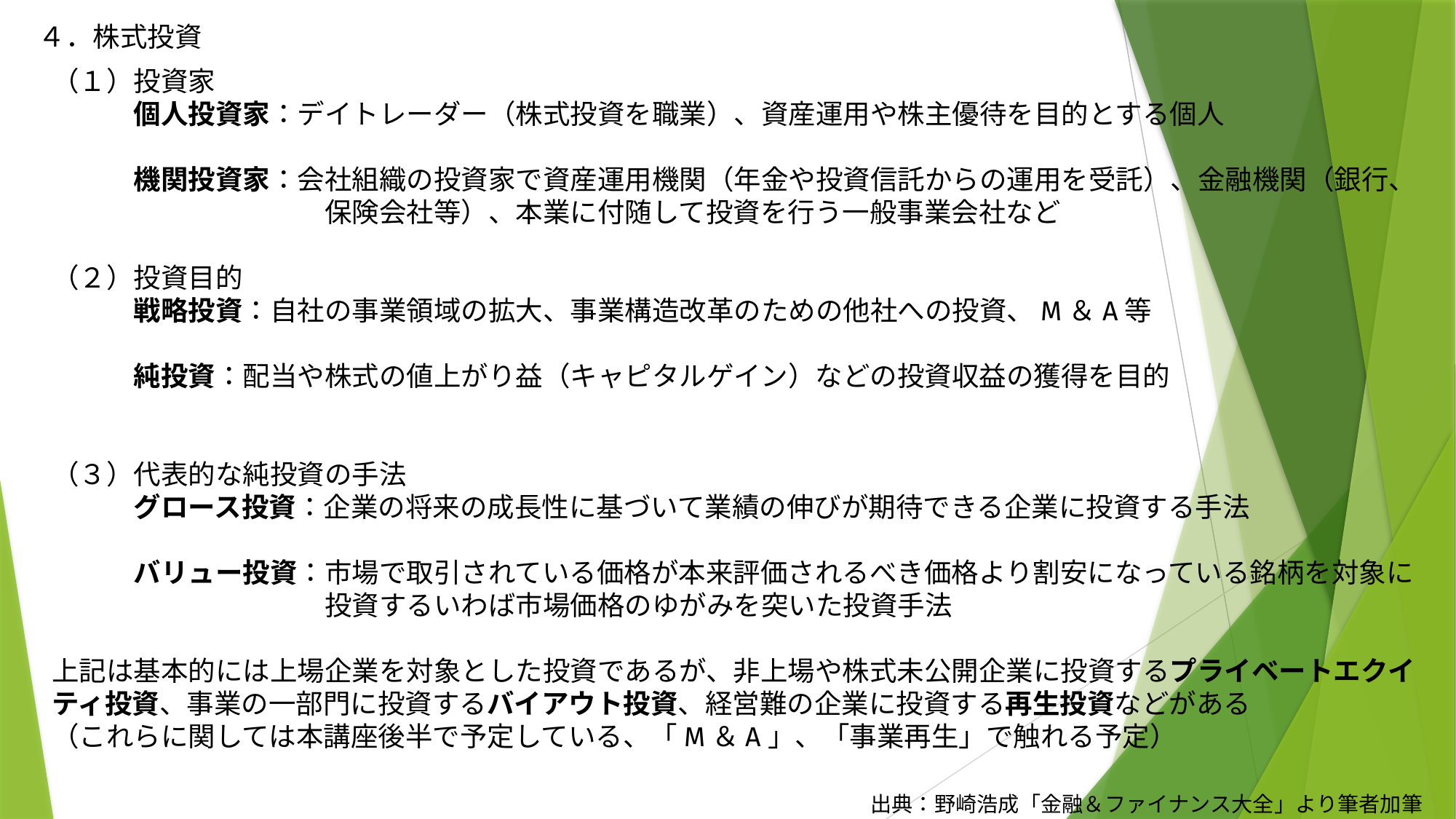

４．株式投資
（１）投資家
　　　個人投資家：デイトレーダー（株式投資を職業）、資産運用や株主優待を目的とする個人

　　　機関投資家：会社組織の投資家で資産運用機関（年金や投資信託からの運用を受託）、金融機関（銀行、
　　　　　　　　　　保険会社等）、本業に付随して投資を行う一般事業会社など

（２）投資目的
　　　戦略投資：自社の事業領域の拡大、事業構造改革のための他社への投資、M＆A等

　　　純投資：配当や株式の値上がり益（キャピタルゲイン）などの投資収益の獲得を目的

（３）代表的な純投資の手法
　　　グロース投資：企業の将来の成長性に基づいて業績の伸びが期待できる企業に投資する手法

　　　バリュー投資：市場で取引されている価格が本来評価されるべき価格より割安になっている銘柄を対象に
　　　　　　　　　　投資するいわば市場価格のゆがみを突いた投資手法

上記は基本的には上場企業を対象とした投資であるが、非上場や株式未公開企業に投資するプライベートエクイティ投資、事業の一部門に投資するバイアウト投資、経営難の企業に投資する再生投資などがある
（これらに関しては本講座後半で予定している、「M＆A」、「事業再生」で触れる予定）

　　　　　　　　　　　　　　　　　　　　　　　　　　　　　　出典：野崎浩成「金融＆ファイナンス大全」より筆者加筆